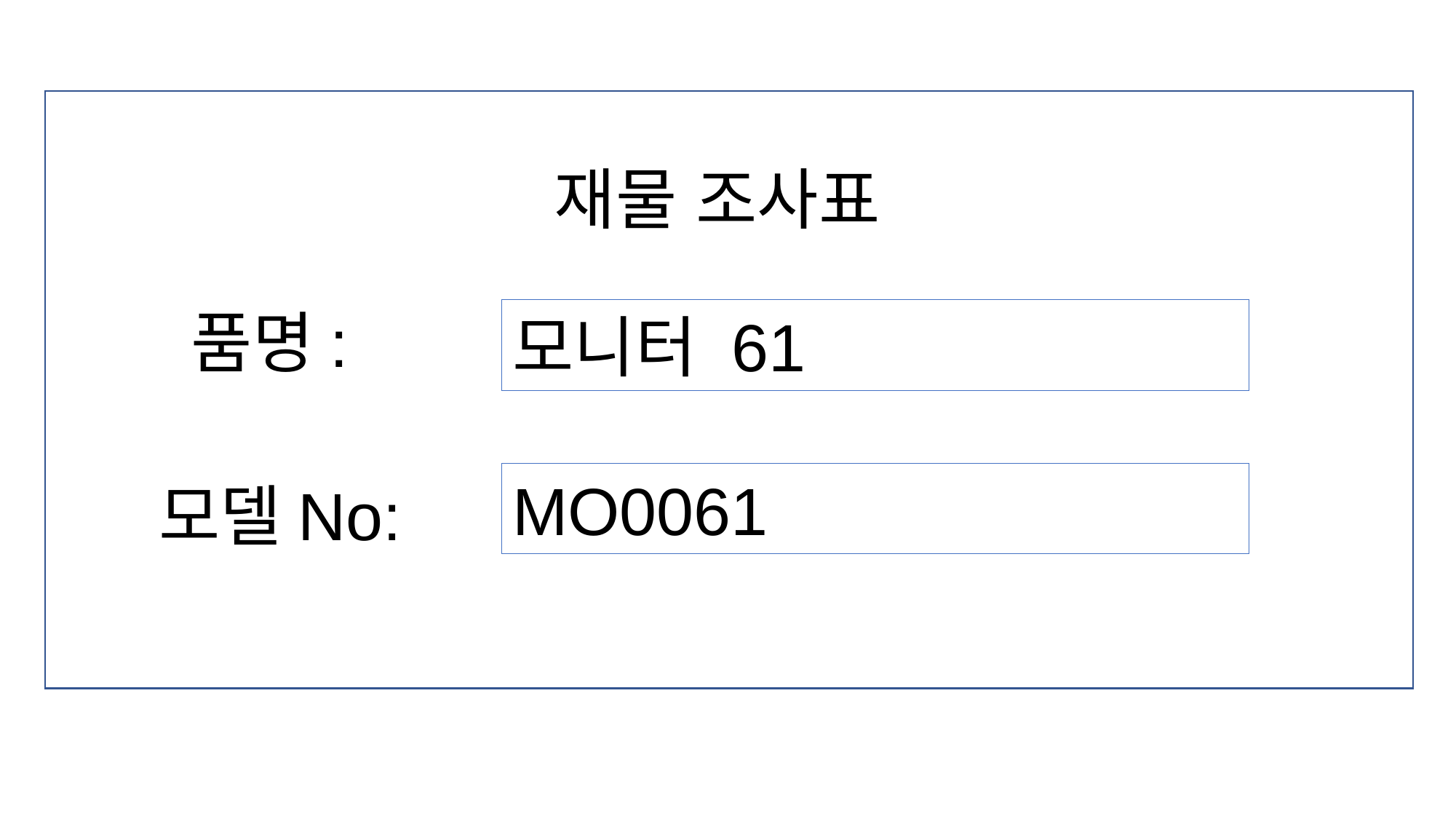

재물 조사표
품명:
모니터 61
MO0061
모델No: